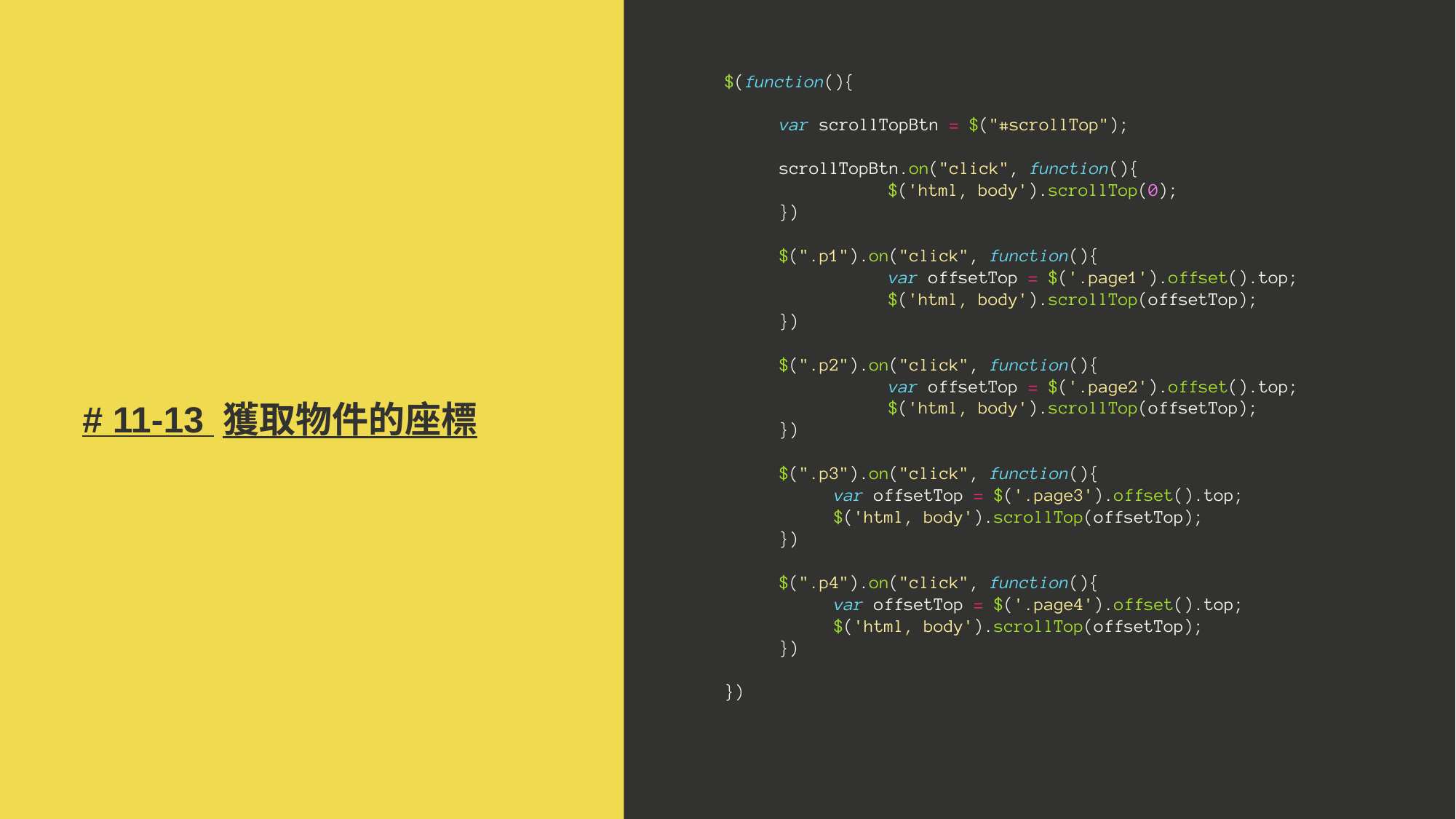

$(function(){

var scrollTopBtn = $("#scrollTop");

scrollTopBtn.on("click", function(){
	$('html, body').scrollTop(0);
})

$(".p1").on("click", function(){
	var offsetTop = $('.page1').offset().top;
	$('html, body').scrollTop(offsetTop);
})

$(".p2").on("click", function(){
	var offsetTop = $('.page2').offset().top;
	$('html, body').scrollTop(offsetTop);
})

$(".p3").on("click", function(){
var offsetTop = $('.page3').offset().top;
$('html, body').scrollTop(offsetTop);
})

$(".p4").on("click", function(){
var offsetTop = $('.page4').offset().top;
$('html, body').scrollTop(offsetTop);
})

})
# # 11-13 獲取物件的座標